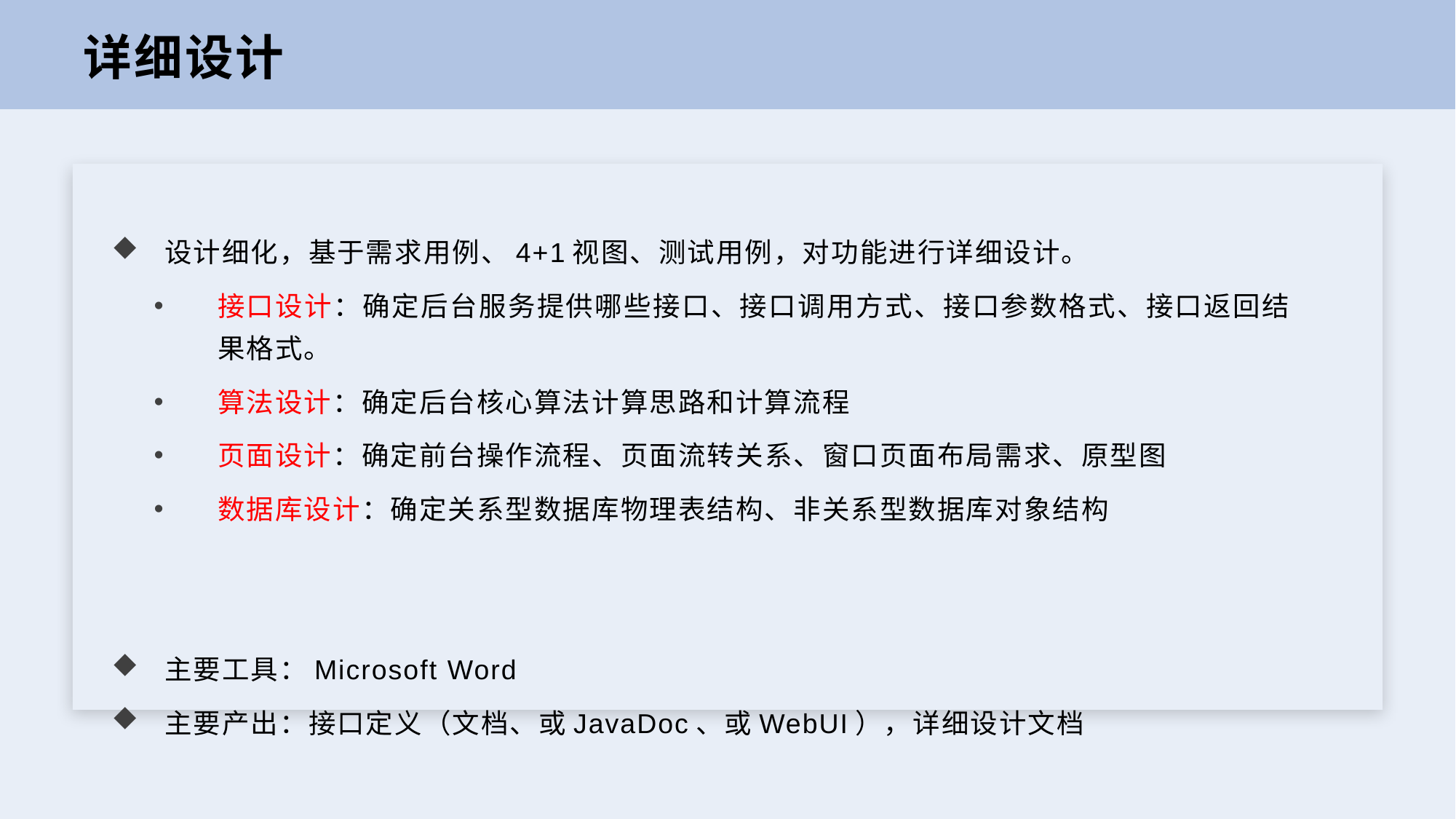

详细设计

设计细化，基于需求用例、4+1视图、测试用例，对功能进行详细设计。
接口设计：确定后台服务提供哪些接口、接口调用方式、接口参数格式、接口返回结果格式。
算法设计：确定后台核心算法计算思路和计算流程
页面设计：确定前台操作流程、页面流转关系、窗口页面布局需求、原型图
数据库设计：确定关系型数据库物理表结构、非关系型数据库对象结构

主要工具：Microsoft Word
主要产出：接口定义（文档、或JavaDoc、或WebUI），详细设计文档